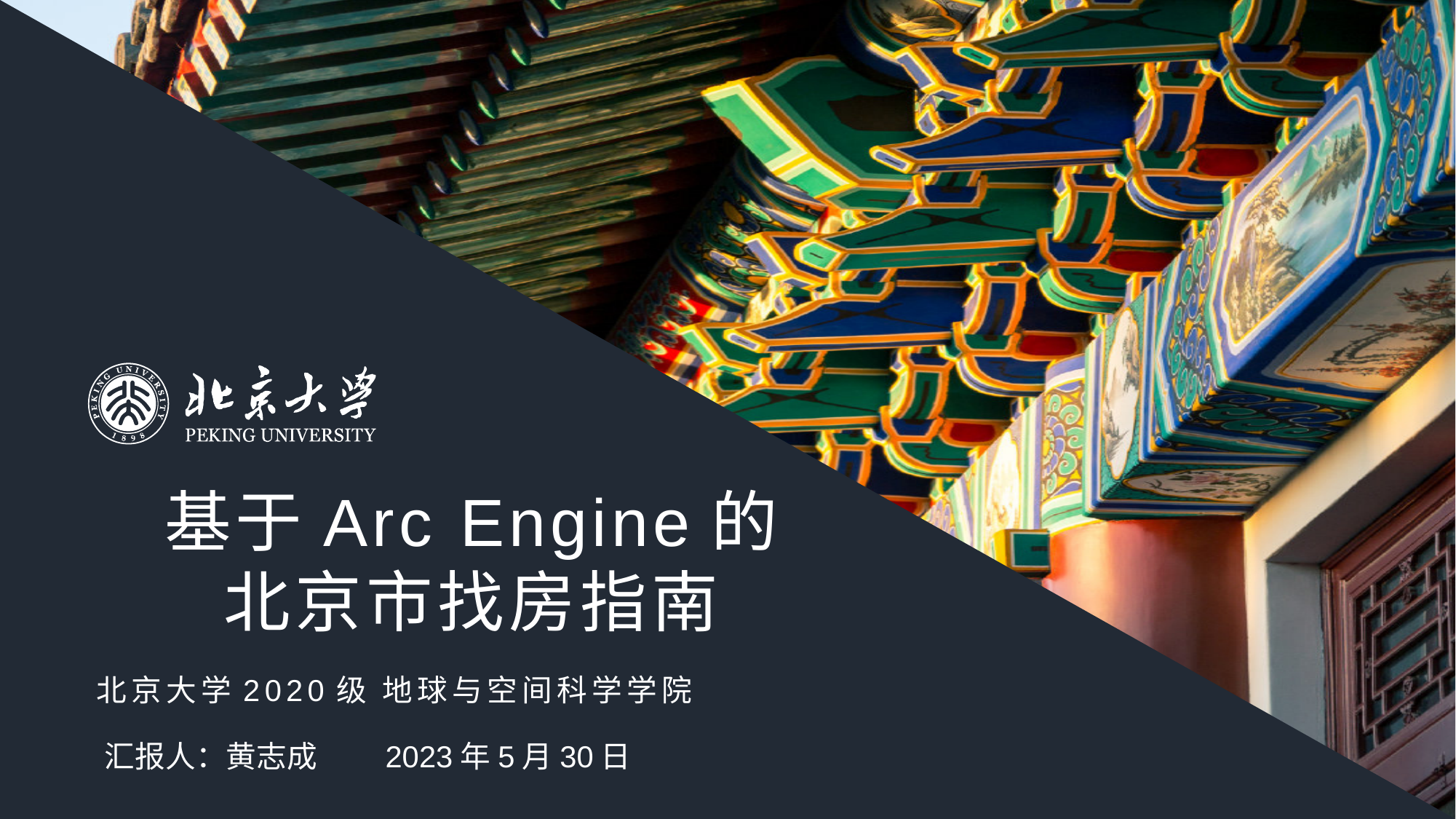

基于Arc Engine的
北京市找房指南
北京大学2020级 地球与空间科学学院
汇报人：黄志成
2023年5月30日